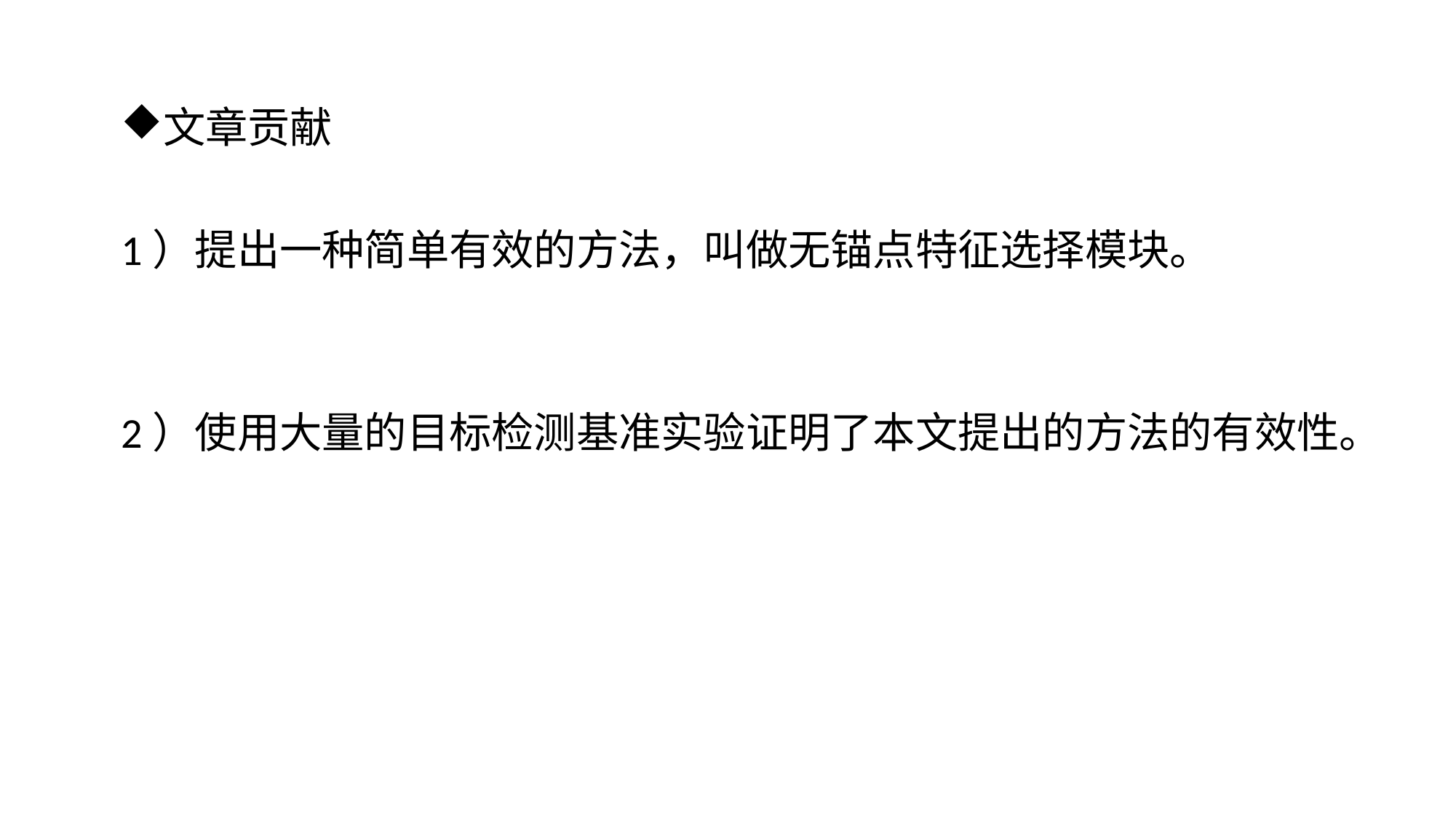

文章贡献

1）提出一种简单有效的方法，叫做无锚点特征选择模块。

2）使用大量的目标检测基准实验证明了本文提出的方法的有效性。